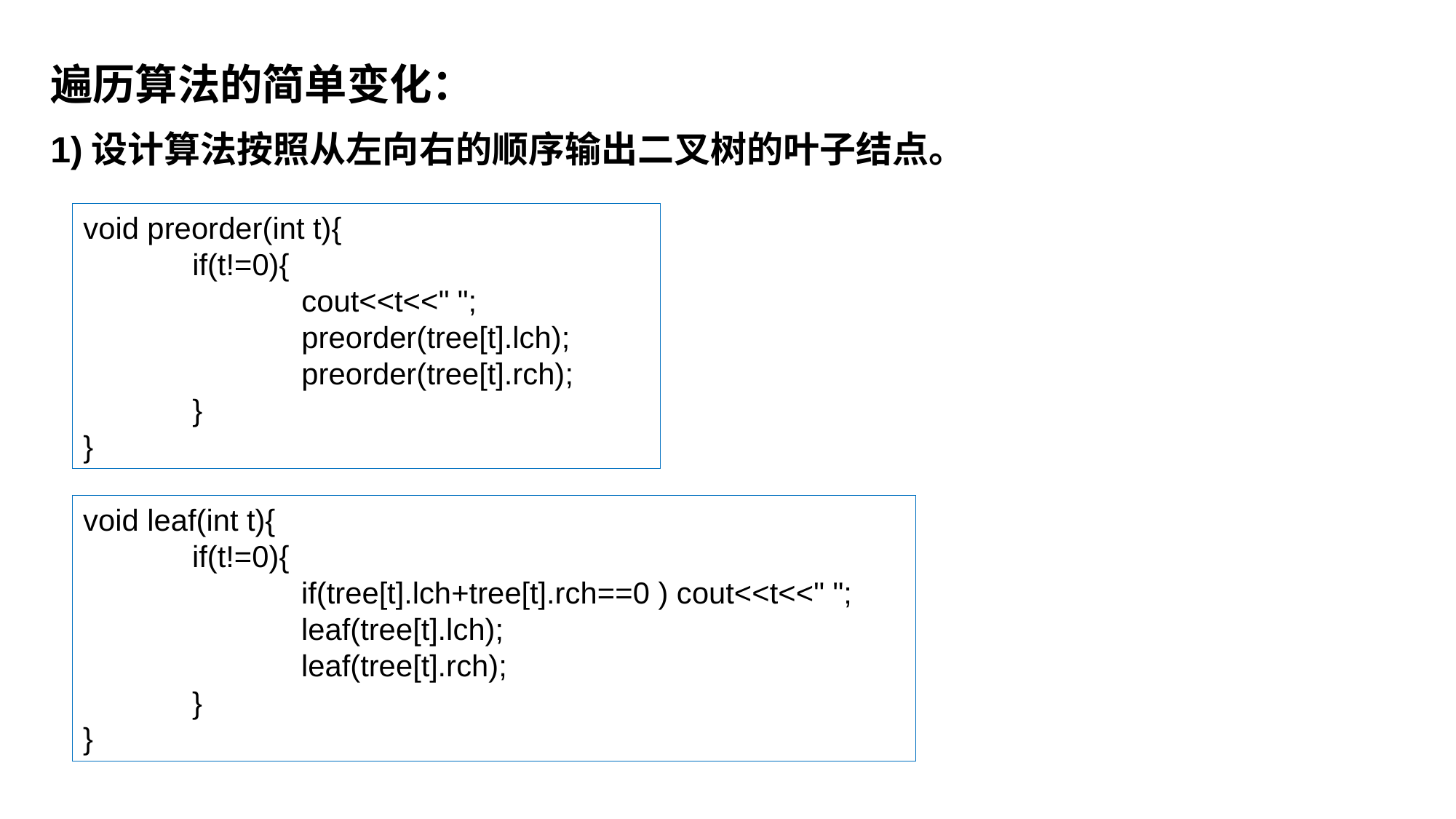

遍历算法的简单变化：
1)设计算法按照从左向右的顺序输出二叉树的叶子结点。
void preorder(int t){
	if(t!=0){
		cout<<t<<" ";
		preorder(tree[t].lch);
		preorder(tree[t].rch);
	}
}
void leaf(int t){
	if(t!=0){
		if(tree[t].lch+tree[t].rch==0 ) cout<<t<<" ";
		leaf(tree[t].lch);
		leaf(tree[t].rch);
	}
}